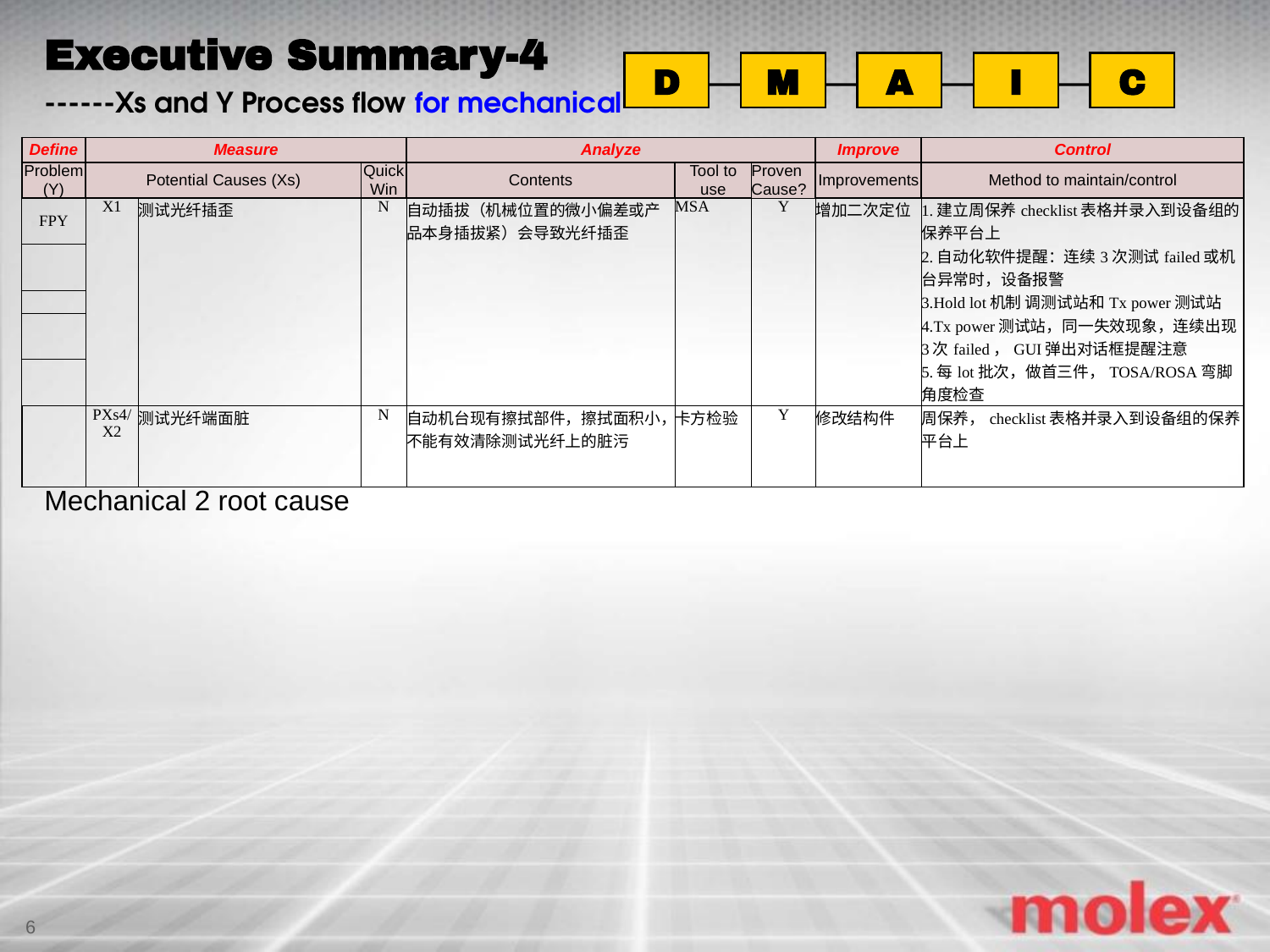

Executive Summary-4
------Xs and Y Process flow for mechanical
| Define | Measure |  |  | Analyze |  |  | Improve | Control |
| --- | --- | --- | --- | --- | --- | --- | --- | --- |
| Problem (Y) | Potential Causes (Xs) |  | Quick | Contents | Tool to use | Proven Cause? | Improvements | Method to maintain/control |
|  |  |  | Win |  |  |  |  |  |
| FPY | X1 | 测试光纤插歪 | N | 自动插拔（机械位置的微小偏差或产品本身插拔紧）会导致光纤插歪 | MSA | Y | 增加二次定位 | 1.建立周保养checklist表格并录入到设备组的保养平台上 |
|  |  |  |  |  |  |  |  | 2.自动化软件提醒：连续3次测试failed或机台异常时，设备报警 |
|  |  |  |  |  |  |  |  | 3.Hold lot机制 调测试站和Tx power测试站 |
|  |  |  |  |  |  |  |  | 4.Tx power测试站，同一失效现象，连续出现3次failed，GUI弹出对话框提醒注意 |
|  |  |  |  |  |  |  |  | 5.每lot批次，做首三件，TOSA/ROSA弯脚角度检查 |
|  | PXs4/X2 | 测试光纤端面脏 | N | 自动机台现有擦拭部件，擦拭面积小，不能有效清除测试光纤上的脏污 | 卡方检验 | Y | 修改结构件 | 周保养，checklist表格并录入到设备组的保养平台上 |
Mechanical 2 root cause
6